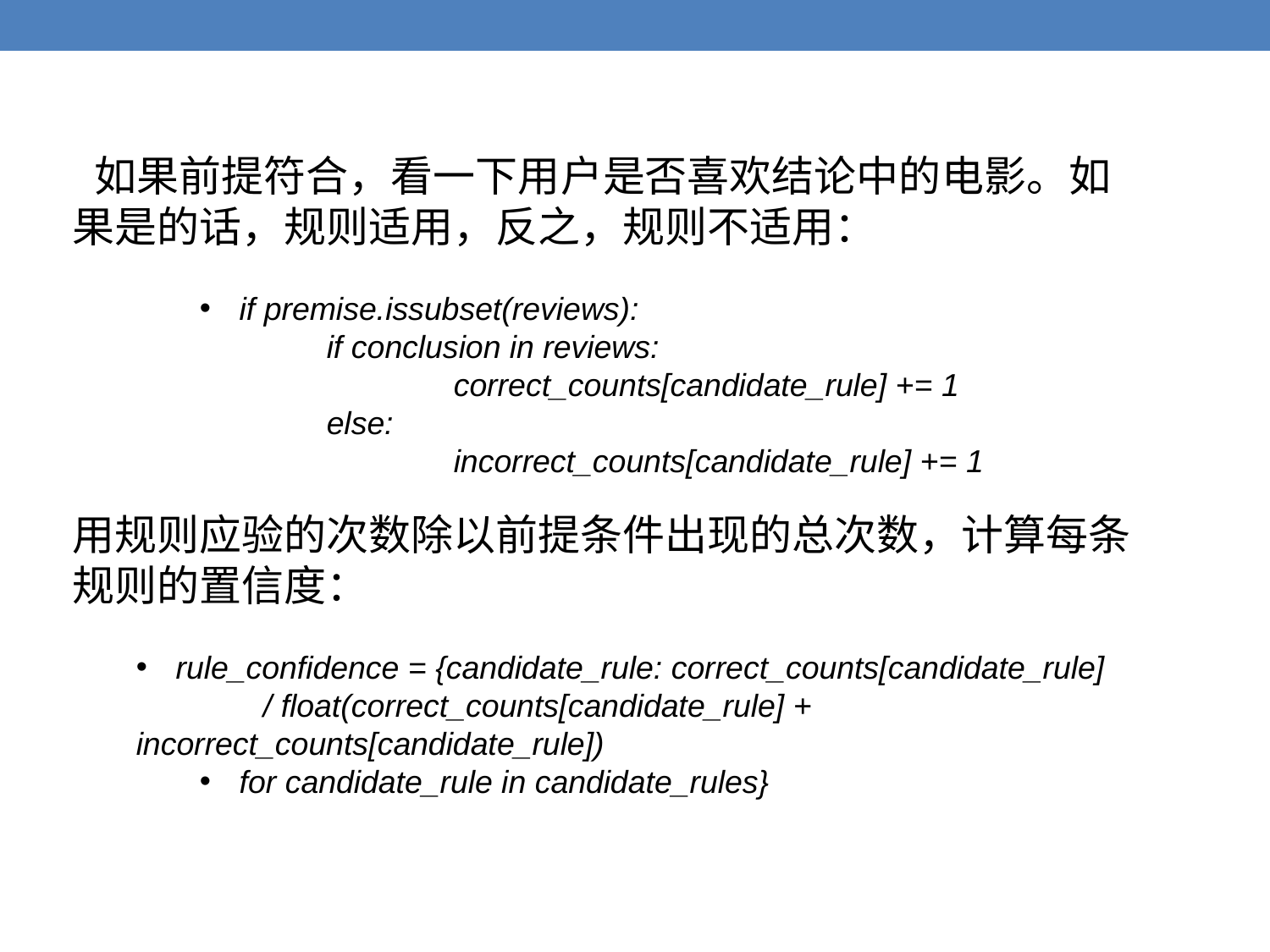

如果前提符合，看一下用户是否喜欢结论中的电影。如果是的话，规则适用，反之，规则不适用：

if premise.issubset(reviews):
	if conclusion in reviews:
		correct_counts[candidate_rule] += 1
	else:
		incorrect_counts[candidate_rule] += 1
用规则应验的次数除以前提条件出现的总次数，计算每条规则的置信度：

rule_confidence = {candidate_rule: correct_counts[candidate_rule]
	/ float(correct_counts[candidate_rule] + incorrect_counts[candidate_rule])
for candidate_rule in candidate_rules}